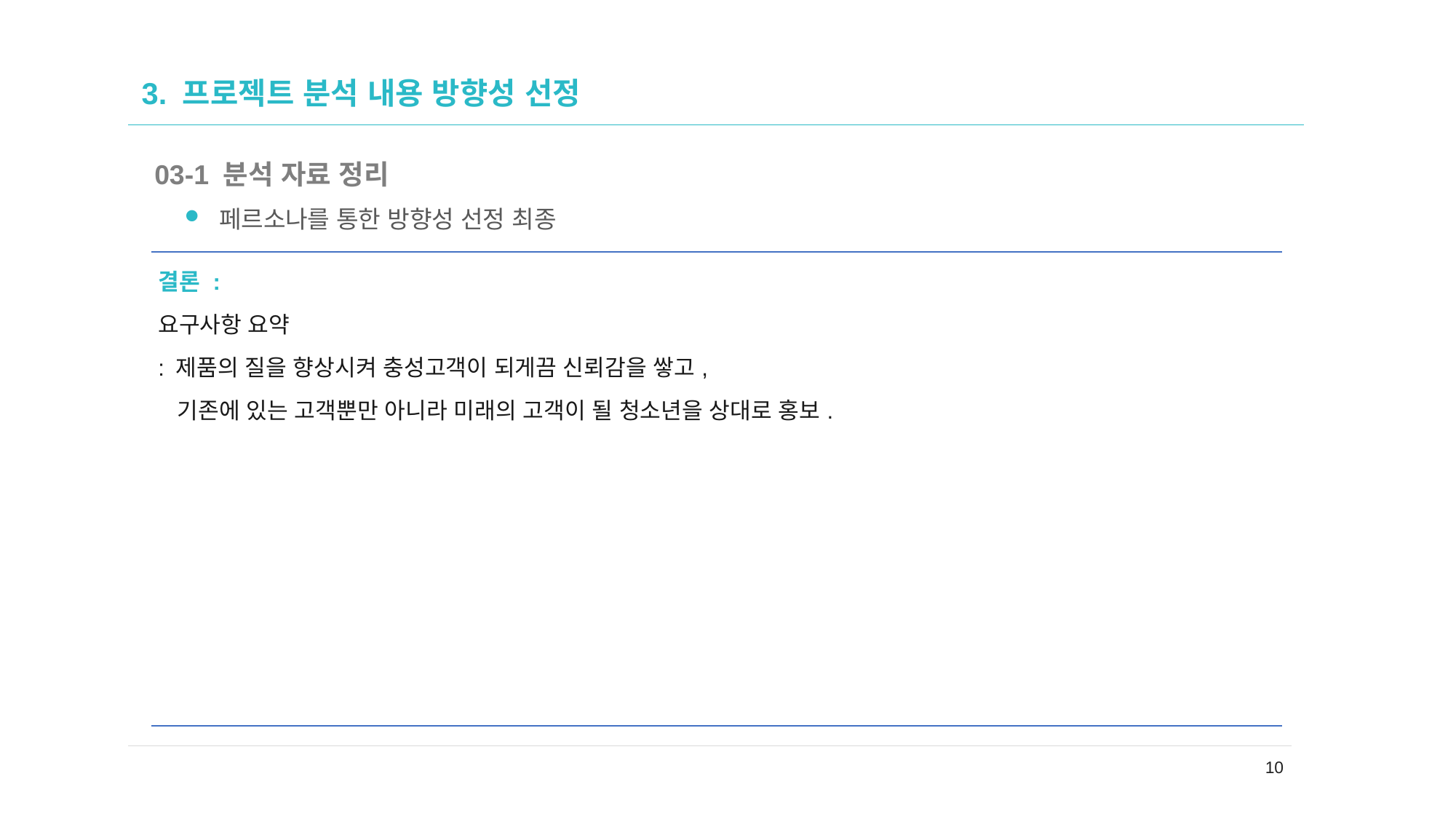

02
# 3. 프로젝트 분석 내용 방향성 선정
03-1 분석 자료 정리
페르소나를 통한 방향성 선정 최종
| 결론 : 요구사항 요약 : 제품의 질을 향상시켜 충성고객이 되게끔 신뢰감을 쌓고, 기존에 있는 고객뿐만 아니라 미래의 고객이 될 청소년을 상대로 홍보. |
| --- |
10